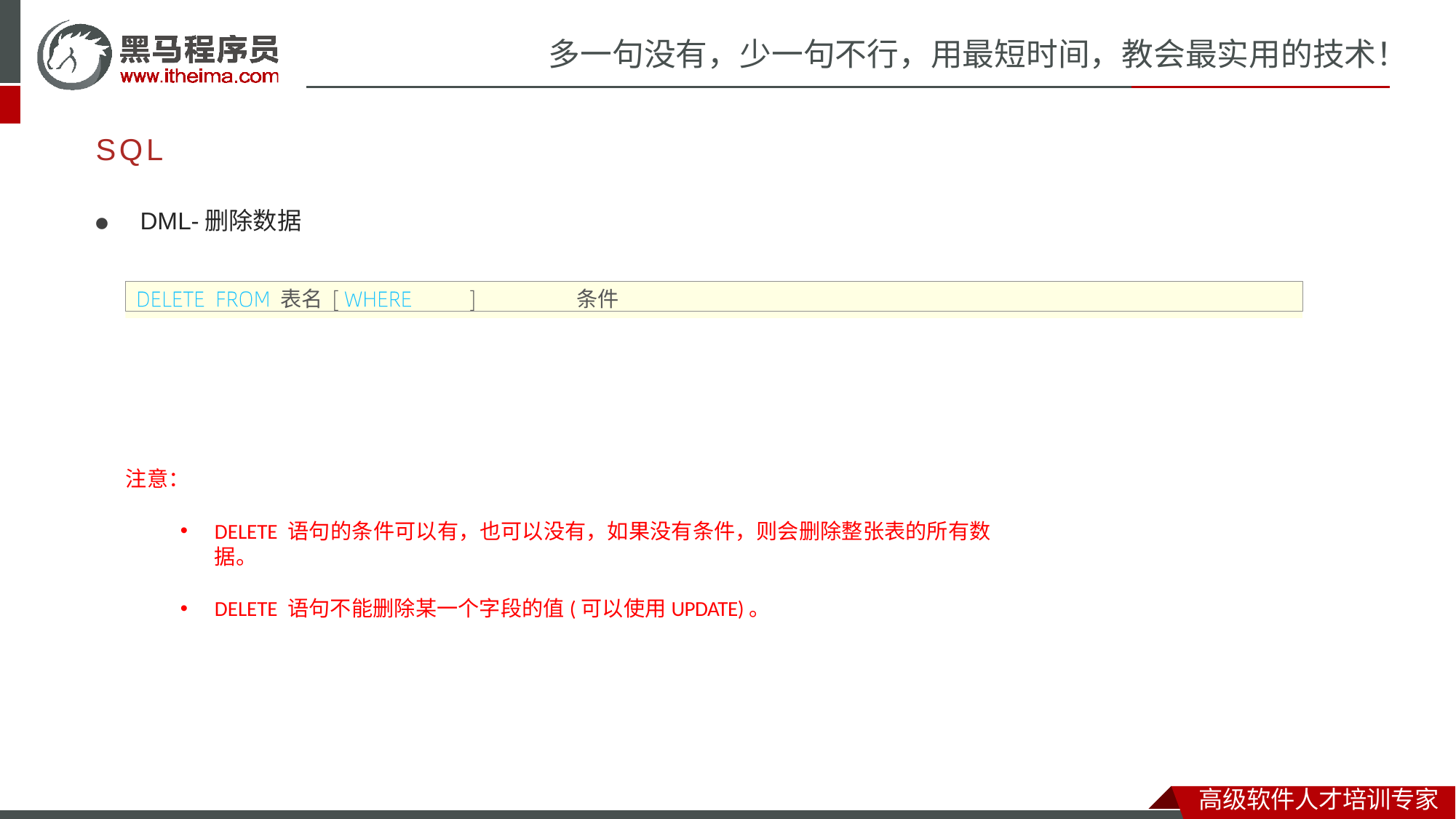

# 多一句没有，少一句不行，用最短时间，教会最实用的技术！

SQL

⚫	DML-删除数据

表名	条件

注意：

DELETE 语句的条件可以有，也可以没有，如果没有条件，则会删除整张表的所有数据。

DELETE 语句不能删除某一个字段的值(可以使用UPDATE)。
高级软件人才培训专家